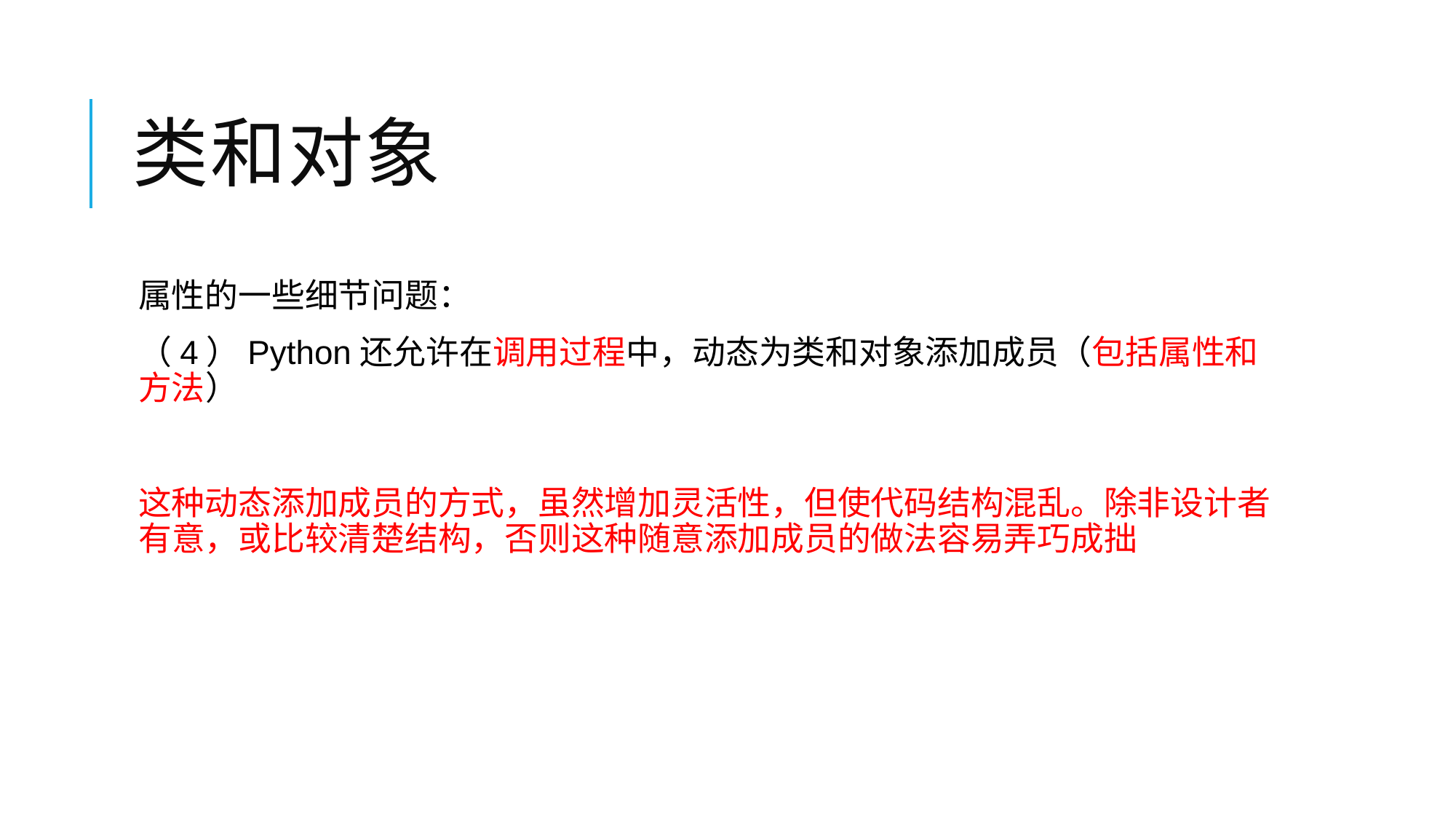

# 类和对象
属性的一些细节问题：
（4）Python还允许在调用过程中，动态为类和对象添加成员（包括属性和方法）

这种动态添加成员的方式，虽然增加灵活性，但使代码结构混乱。除非设计者有意，或比较清楚结构，否则这种随意添加成员的做法容易弄巧成拙